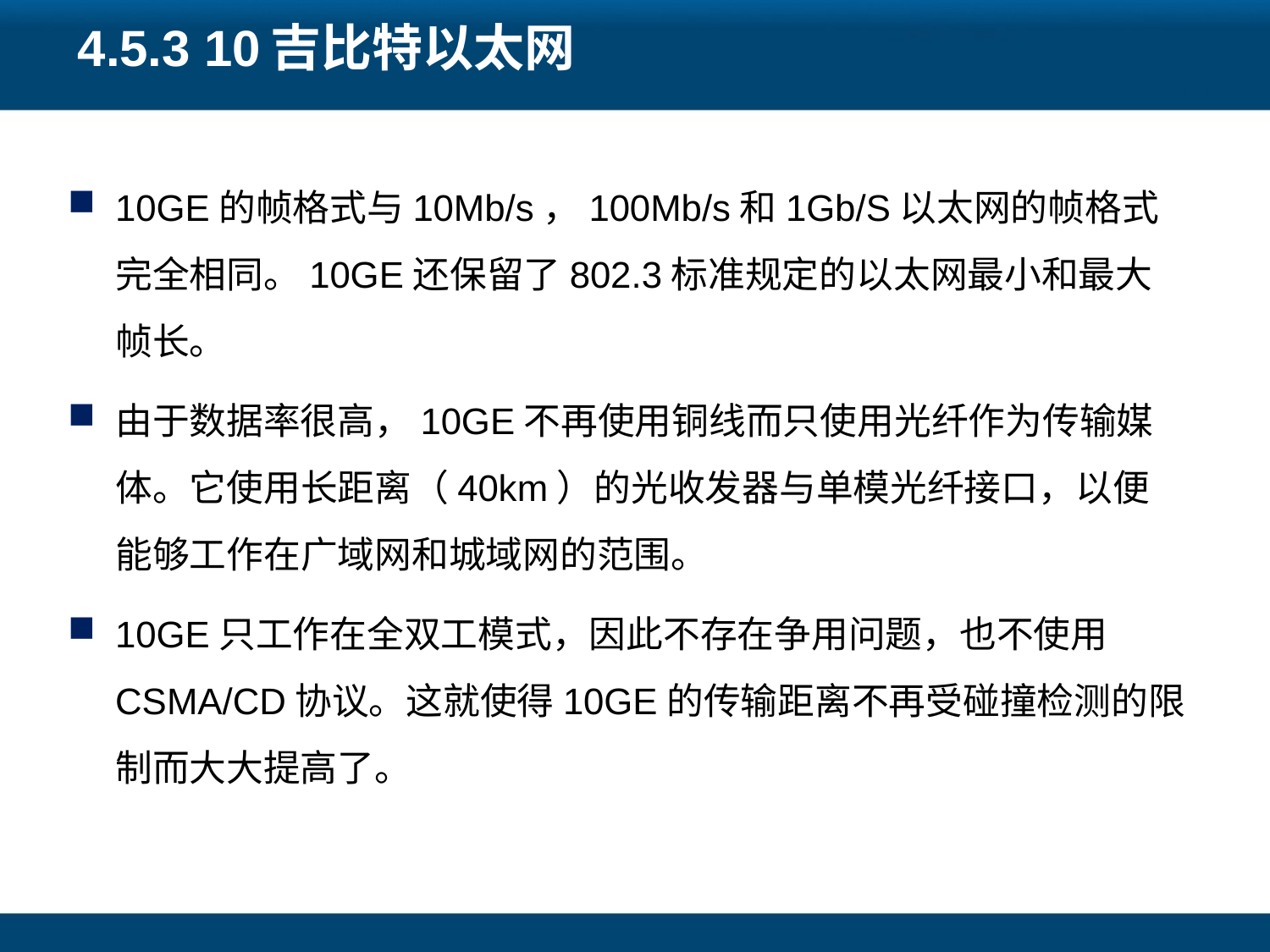

# 4.5.3 10吉比特以太网
10GE的帧格式与10Mb/s，100Mb/s和1Gb/S以太网的帧格式完全相同。10GE还保留了802.3标准规定的以太网最小和最大帧长。
由于数据率很高，10GE不再使用铜线而只使用光纤作为传输媒体。它使用长距离（40km）的光收发器与单模光纤接口，以便能够工作在广域网和城域网的范围。
10GE只工作在全双工模式，因此不存在争用问题，也不使用CSMA/CD协议。这就使得10GE的传输距离不再受碰撞检测的限制而大大提高了。